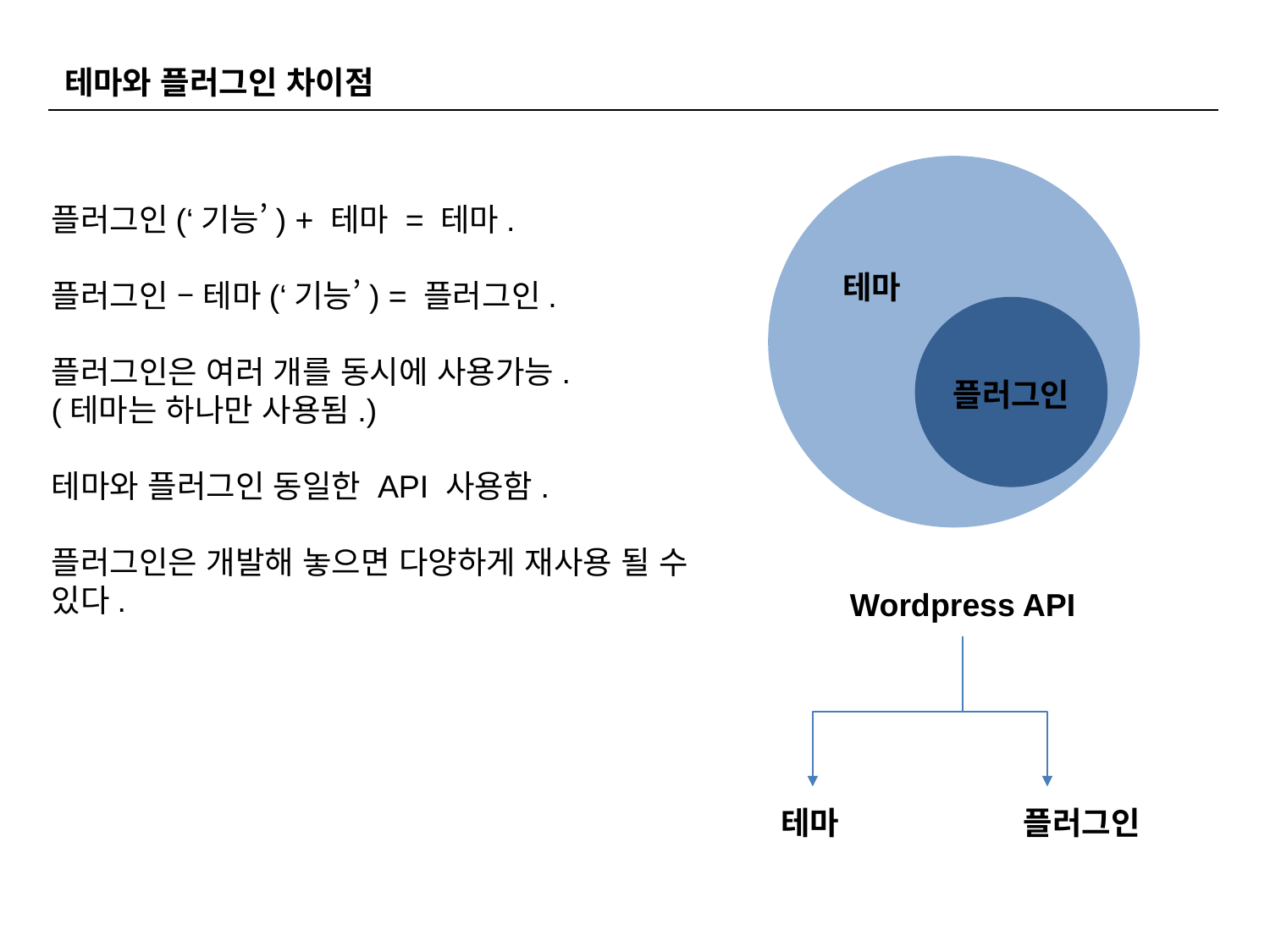

테마와 플러그인 차이점

플러그인(‘기능’) + 테마 = 테마.

플러그인 – 테마(‘기능’) = 플러그인.

플러그인은 여러 개를 동시에 사용가능.
(테마는 하나만 사용됨.)

테마와 플러그인 동일한 API 사용함.

플러그인은 개발해 놓으면 다양하게 재사용 될 수 있다.

테마

플러그인
Wordpress API
테마
플러그인